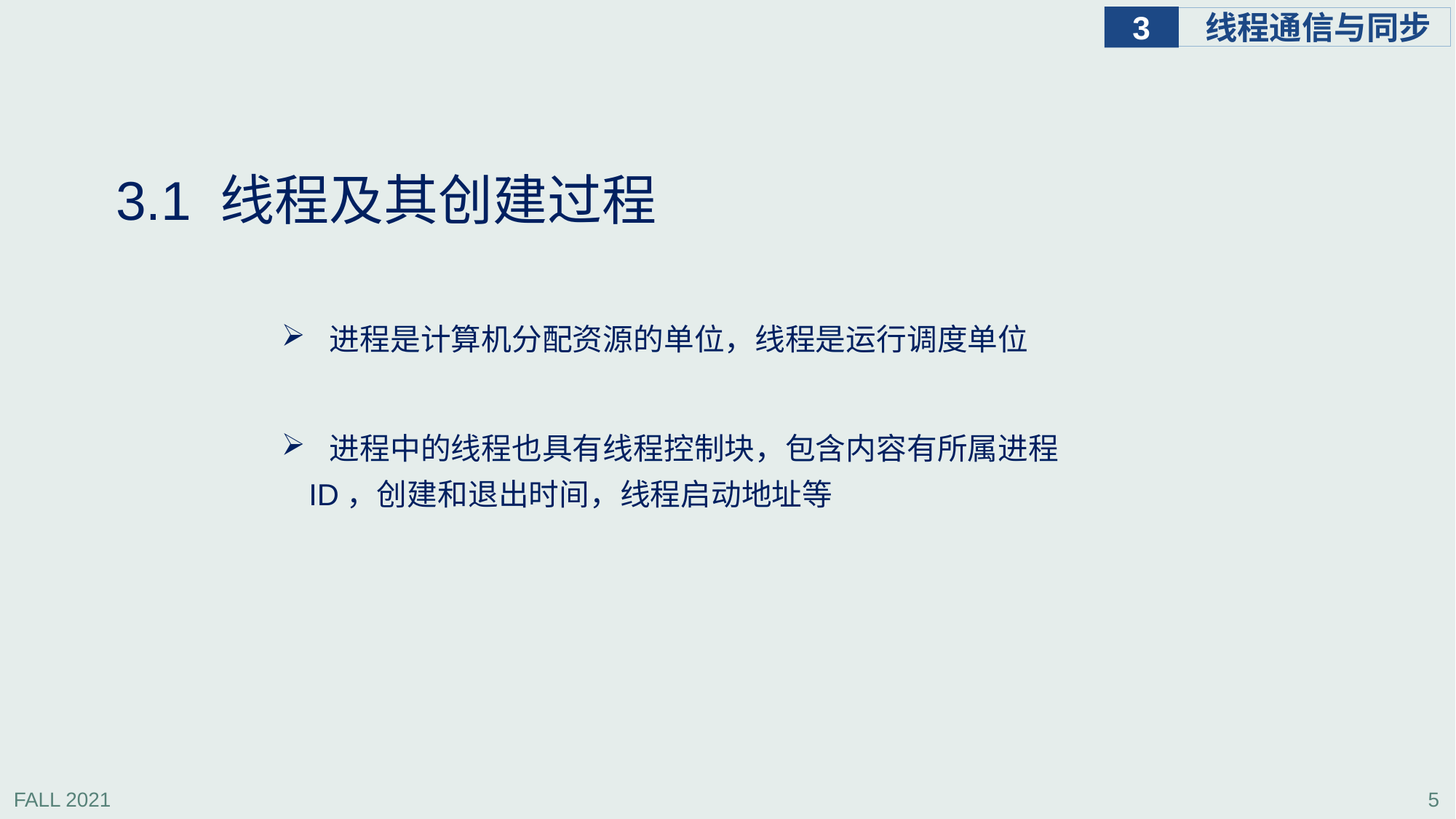

# 3.1 线程及其创建过程
  进程是计算机分配资源的单位，线程是运行调度单位

  进程中的线程也具有线程控制块，包含内容有所属进程ID，创建和退出时间，线程启动地址等